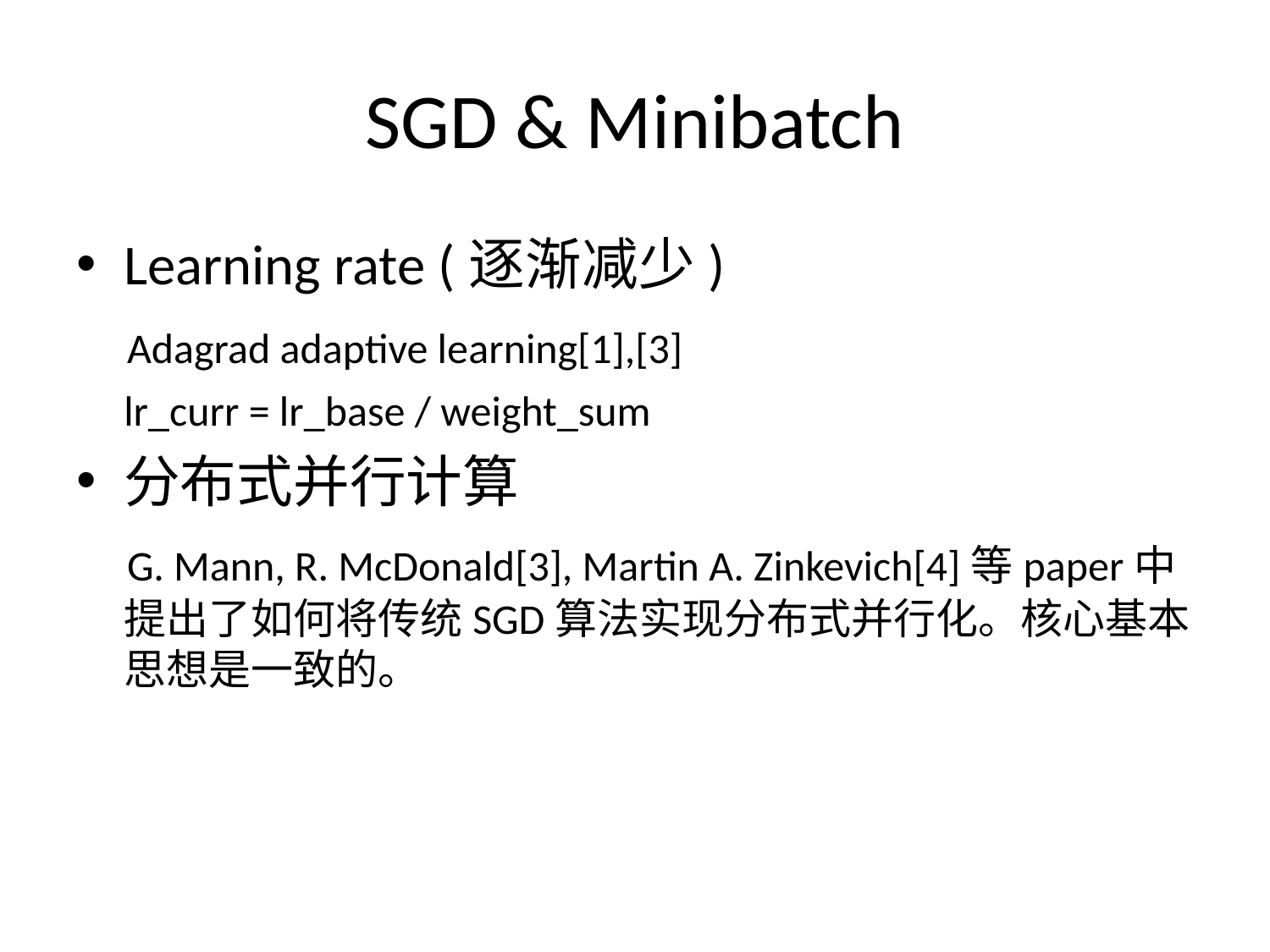

# SGD & Minibatch
Learning rate (逐渐减少)
    Adagrad adaptive learning[1],[3]
     lr_curr = lr_base / weight_sum
分布式并行计算
    G. Mann, R. McDonald[3], Martin A. Zinkevich[4]等paper中提出了如何将传统SGD算法实现分布式并行化。核心基本思想是一致的。